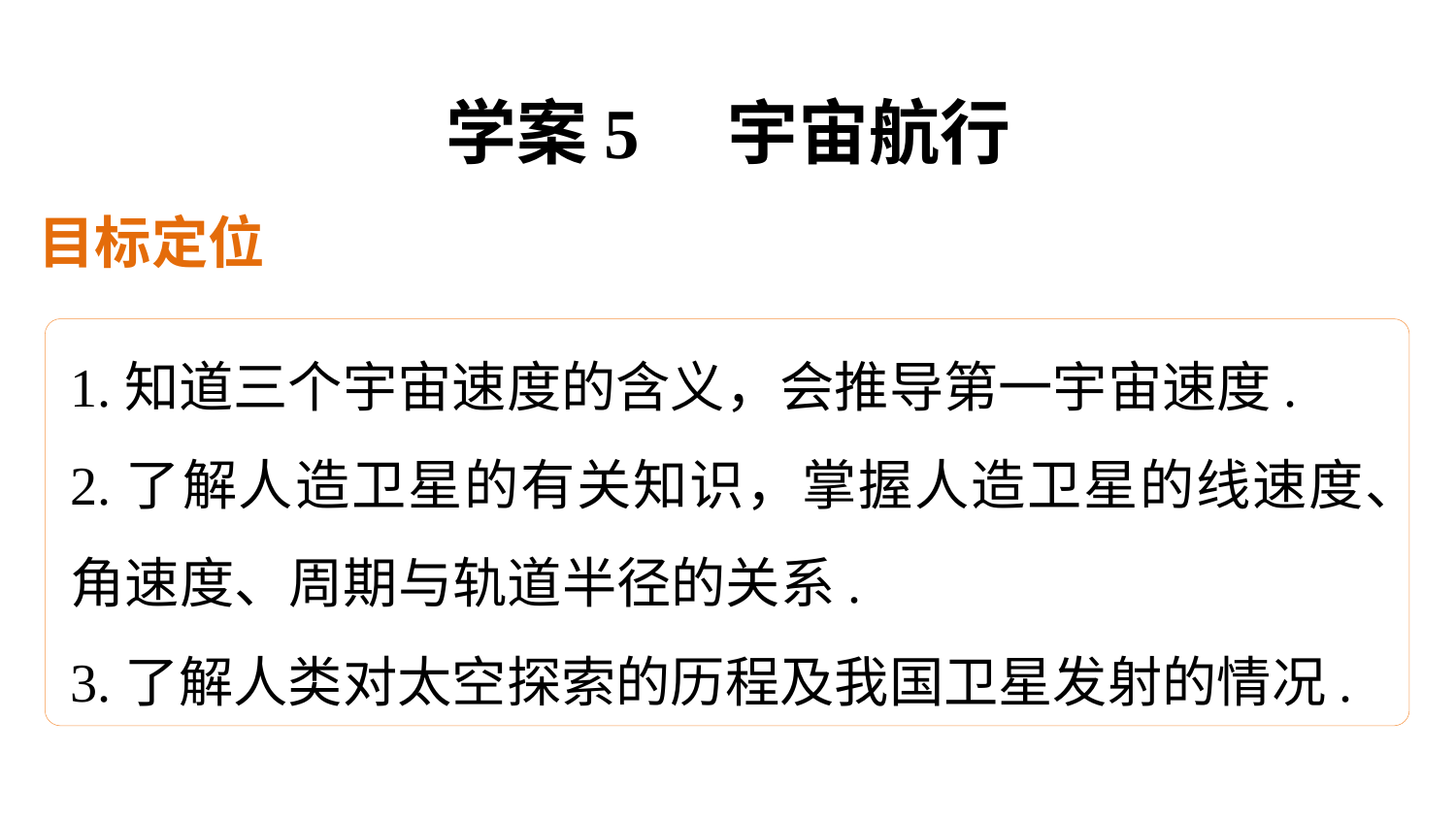

学案5　宇宙航行
目标定位
1.知道三个宇宙速度的含义，会推导第一宇宙速度.
2.了解人造卫星的有关知识，掌握人造卫星的线速度、角速度、周期与轨道半径的关系.
3.了解人类对太空探索的历程及我国卫星发射的情况.